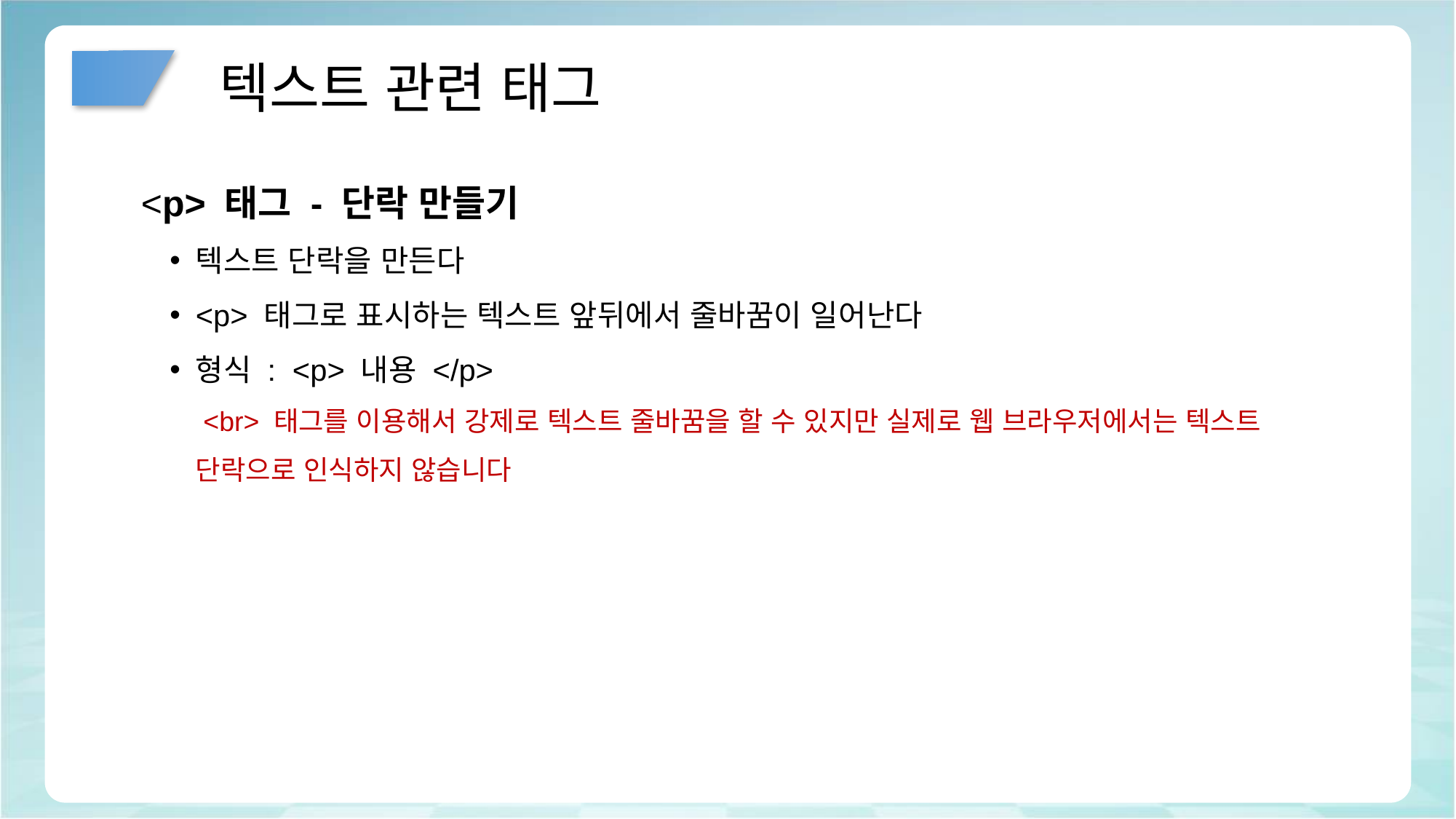

# 텍스트 관련 태그
<p> 태그 - 단락 만들기
텍스트 단락을 만든다
<p> 태그로 표시하는 텍스트 앞뒤에서 줄바꿈이 일어난다
형식 :  <p> 내용 </p>
 <br> 태그를 이용해서 강제로 텍스트 줄바꿈을 할 수 있지만 실제로 웹 브라우저에서는 텍스트 단락으로 인식하지 않습니다